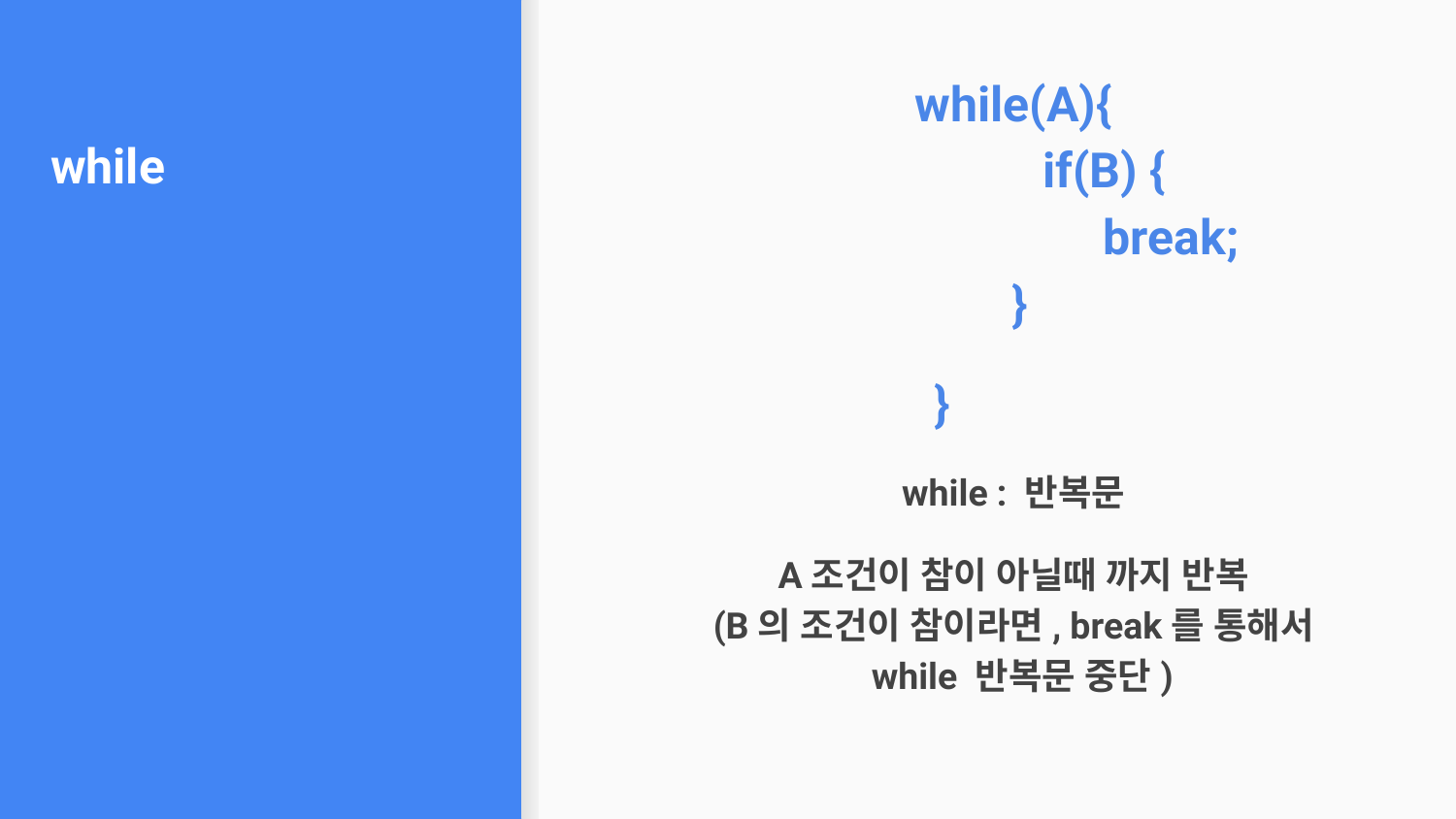

# while
while(A){
 	   if(B) {
	 	  break;
 }
}
while : 반복문
A조건이 참이 아닐때 까지 반복
(B의 조건이 참이라면, break를 통해서
 while 반복문 중단)